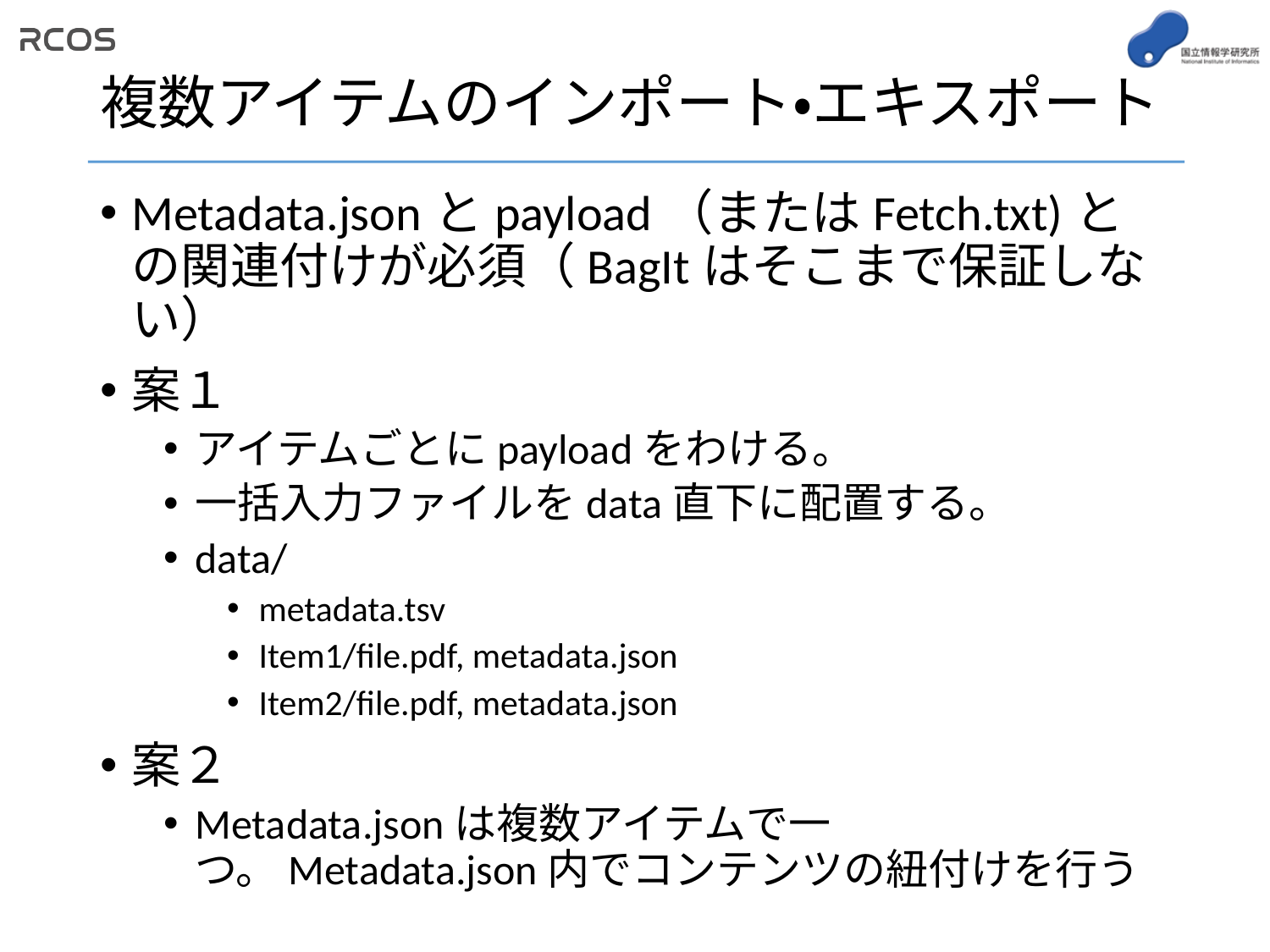

# 複数アイテムのインポート・エキスポート
Metadata.jsonとpayload（またはFetch.txt)との関連付けが必須（BagItはそこまで保証しない）
案１
アイテムごとにpayloadをわける。
一括入力ファイルをdata直下に配置する。
data/
metadata.tsv
Item1/file.pdf, metadata.json
Item2/file.pdf, metadata.json
案２
Metadata.jsonは複数アイテムで一つ。Metadata.json内でコンテンツの紐付けを行う